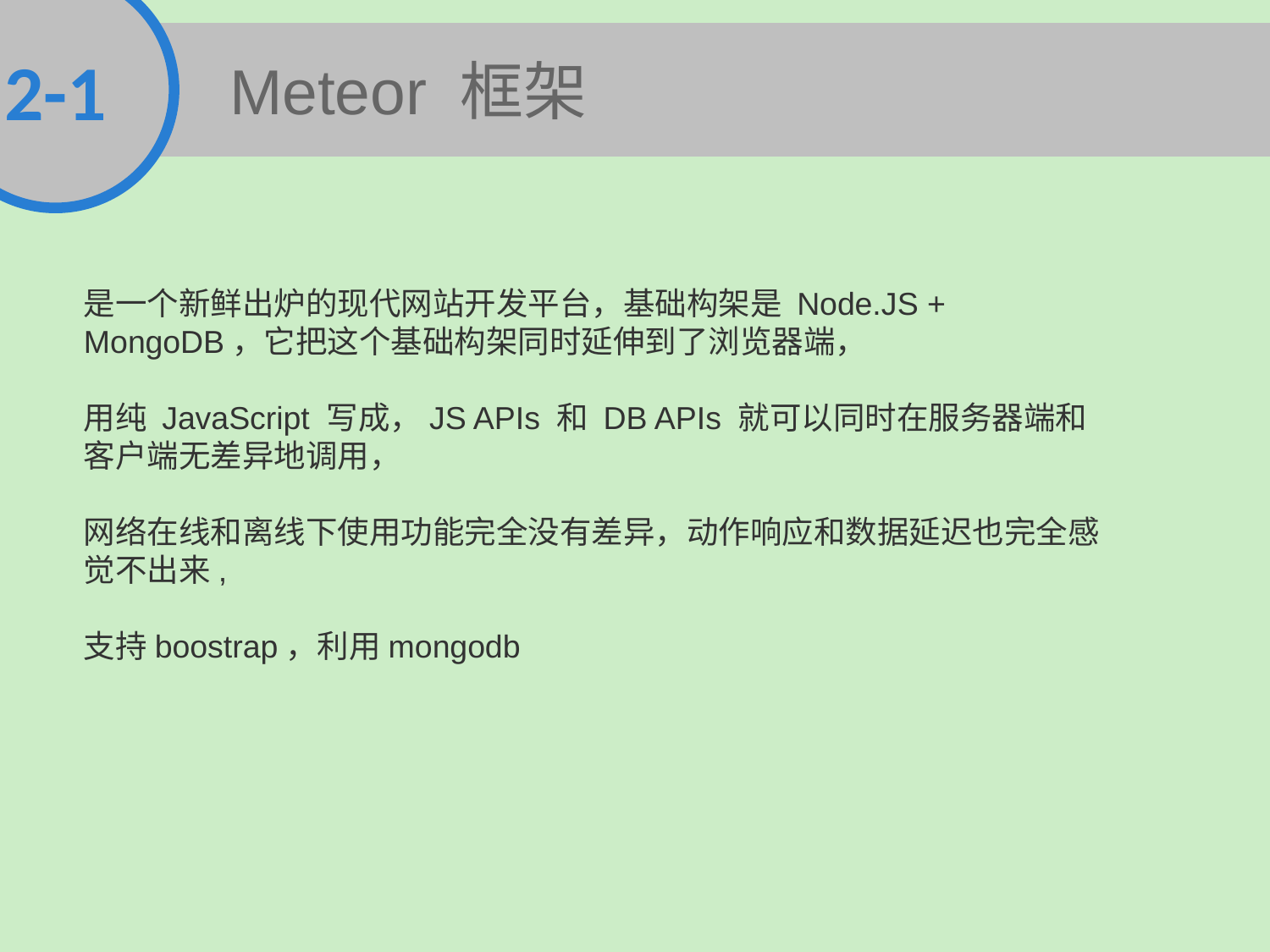

2-1

Meteor 框架

是一个新鲜出炉的现代网站开发平台，基础构架是 Node.JS + MongoDB，它把这个基础构架同时延伸到了浏览器端，

用纯 JavaScript 写成，JS APIs 和 DB APIs 就可以同时在服务器端和客户端无差异地调用，

网络在线和离线下使用功能完全没有差异，动作响应和数据延迟也完全感觉不出来,

支持boostrap，利用mongodb